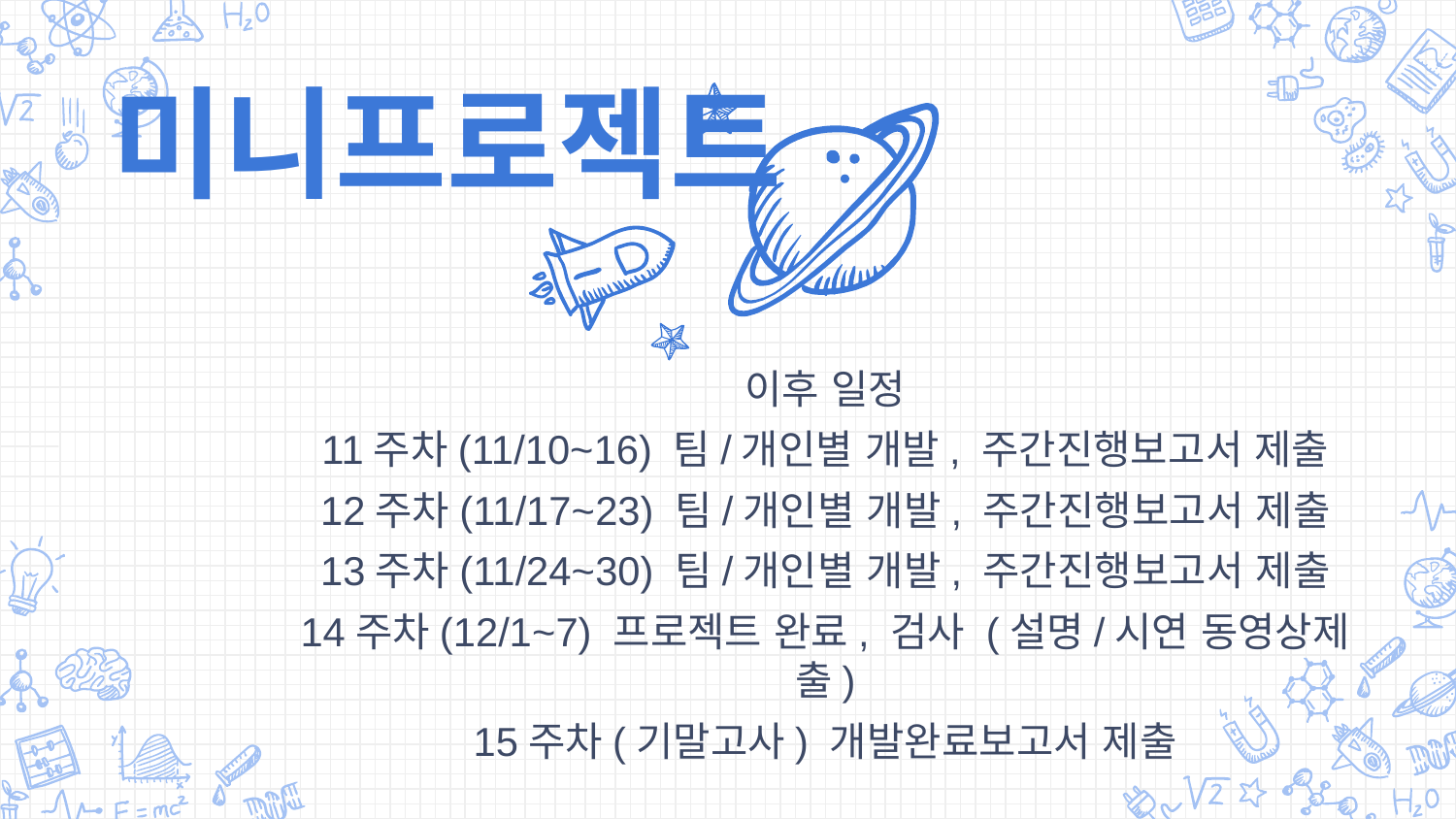

미니프로젝트

이후 일정
11주차(11/10~16) 팀/개인별 개발, 주간진행보고서 제출
12주차(11/17~23) 팀/개인별 개발, 주간진행보고서 제출
13주차(11/24~30) 팀/개인별 개발, 주간진행보고서 제출
14주차(12/1~7) 프로젝트 완료, 검사 (설명/시연 동영상제출)
15주차(기말고사) 개발완료보고서 제출